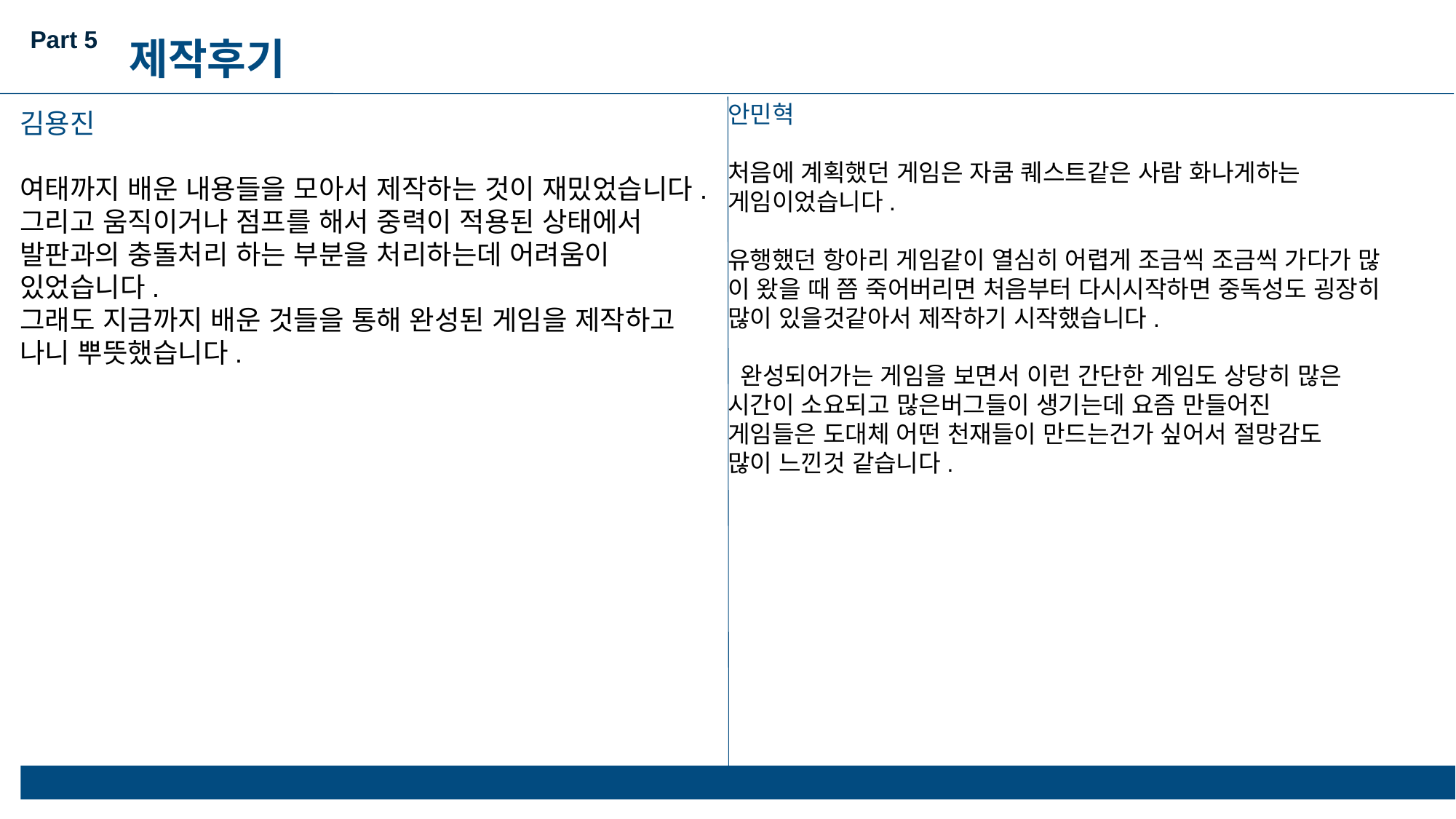

Part 5
제작후기
안민혁

처음에 계획했던 게임은 자쿰 퀘스트같은 사람 화나게하는
게임이었습니다.

유행했던 항아리 게임같이 열심히 어렵게 조금씩 조금씩 가다가 많
이 왔을 때 쯤 죽어버리면 처음부터 다시시작하면 중독성도 굉장히
많이 있을것같아서 제작하기 시작했습니다.

 완성되어가는 게임을 보면서 이런 간단한 게임도 상당히 많은
시간이 소요되고 많은버그들이 생기는데 요즘 만들어진
게임들은 도대체 어떤 천재들이 만드는건가 싶어서 절망감도
많이 느낀것 같습니다.
김용진

여태까지 배운 내용들을 모아서 제작하는 것이 재밌었습니다. 그리고 움직이거나 점프를 해서 중력이 적용된 상태에서 발판과의 충돌처리 하는 부분을 처리하는데 어려움이 있었습니다.
그래도 지금까지 배운 것들을 통해 완성된 게임을 제작하고 나니 뿌뜻했습니다.